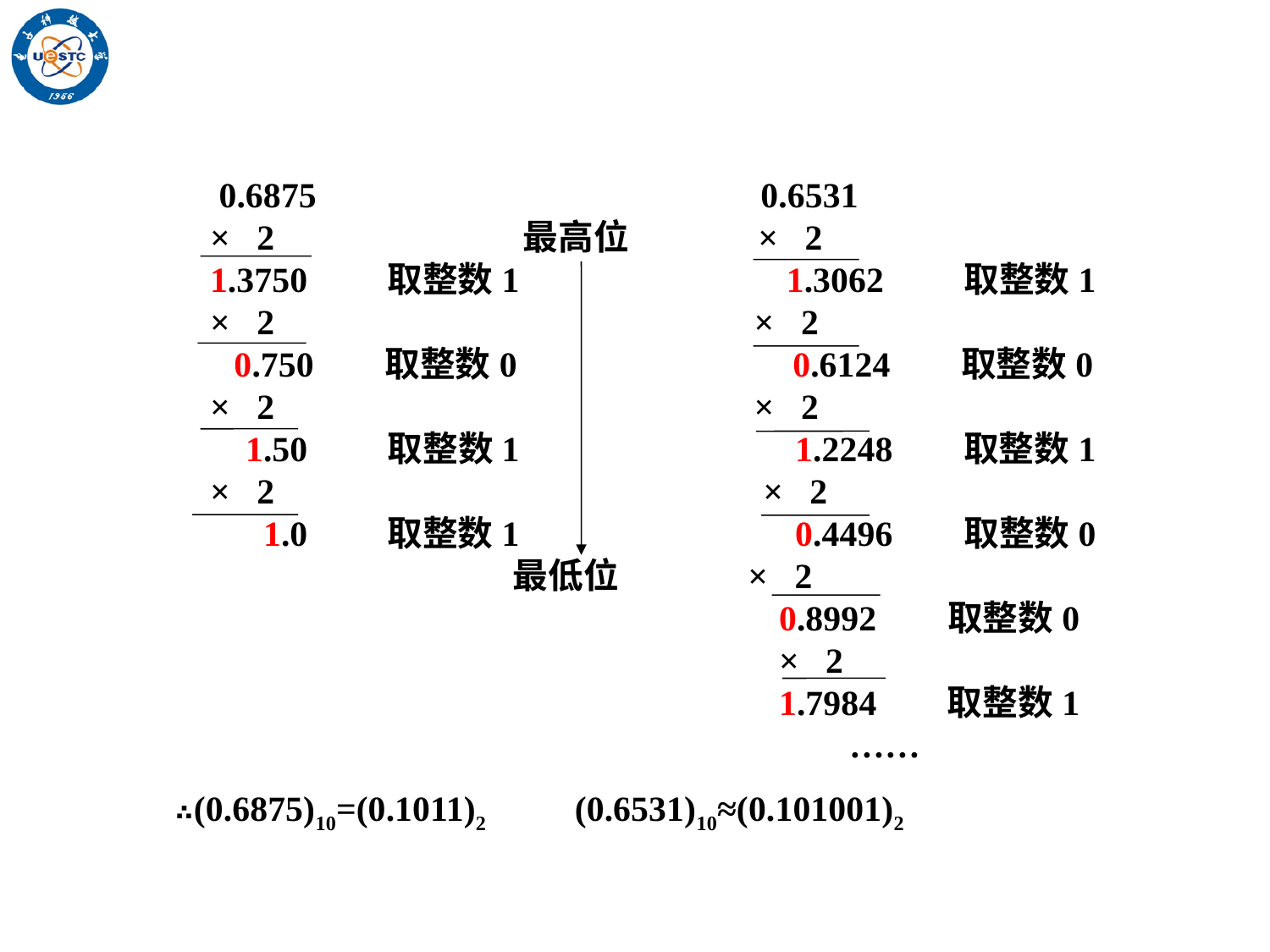

0.6875                                                  0.6531
    ×   2                           最高位               ×   2
    1.3750        取整数1                              1.3062        取整数1
    ×   2                                                      ×   2
                     0.750       取整数0                               0.6124       取整数0
    ×   2                                                      ×   2
        1.50        取整数1                               1.2248       取整数1
    ×   2                                                       ×   2
          1.0        取整数1                               0.4496       取整数0
                                         最低位               ×   2
                                                                    0.8992       取整数0
                                                                    ×   2
                                                                    1.7984       取整数1
                                                                            ……
∴(0.6875)10=(0.1011)2          (0.6531)10≈(0.101001)2